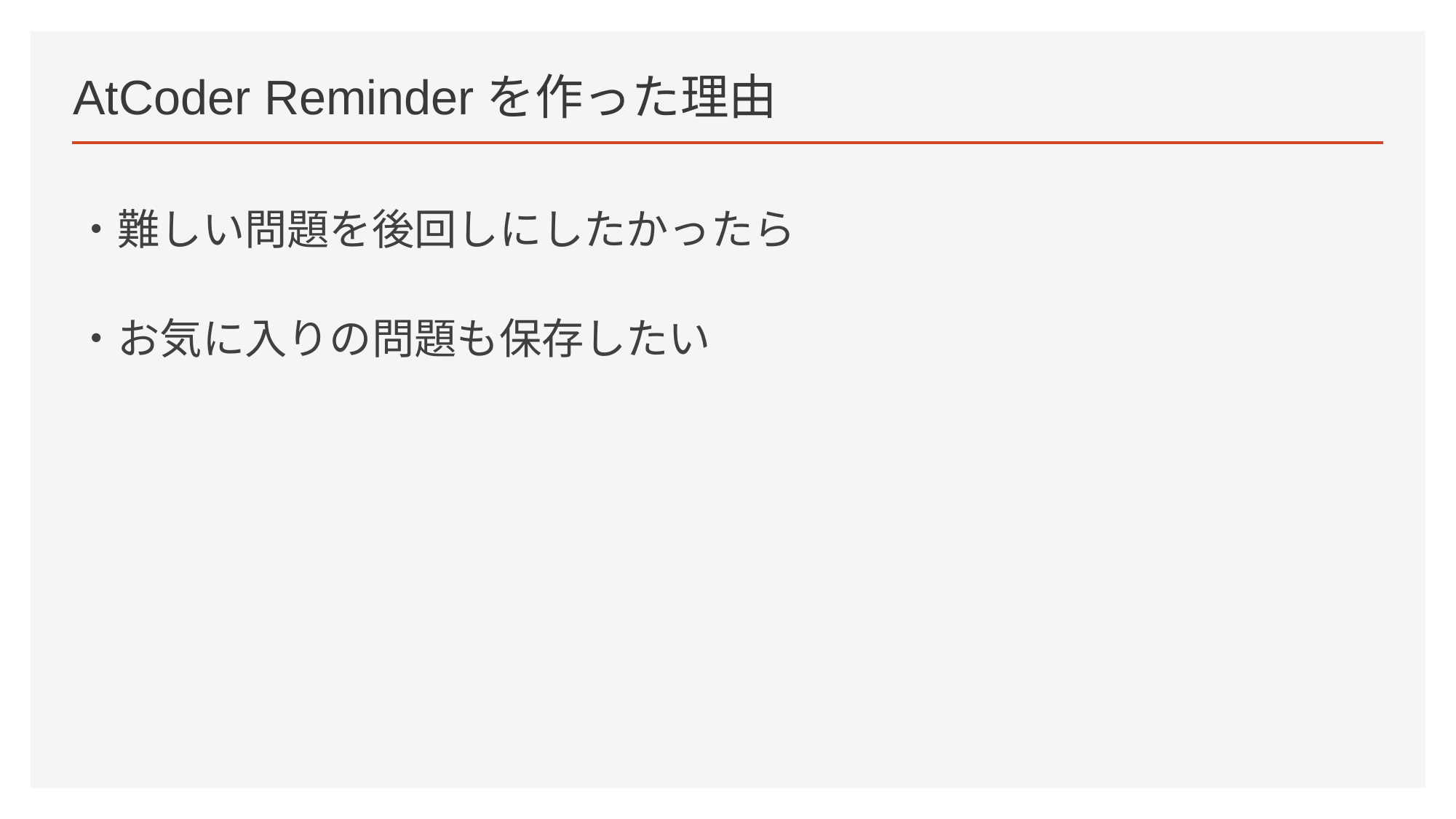

# AtCoder Reminderを作った理由
・難しい問題を後回しにしたかったら
・お気に入りの問題も保存したい